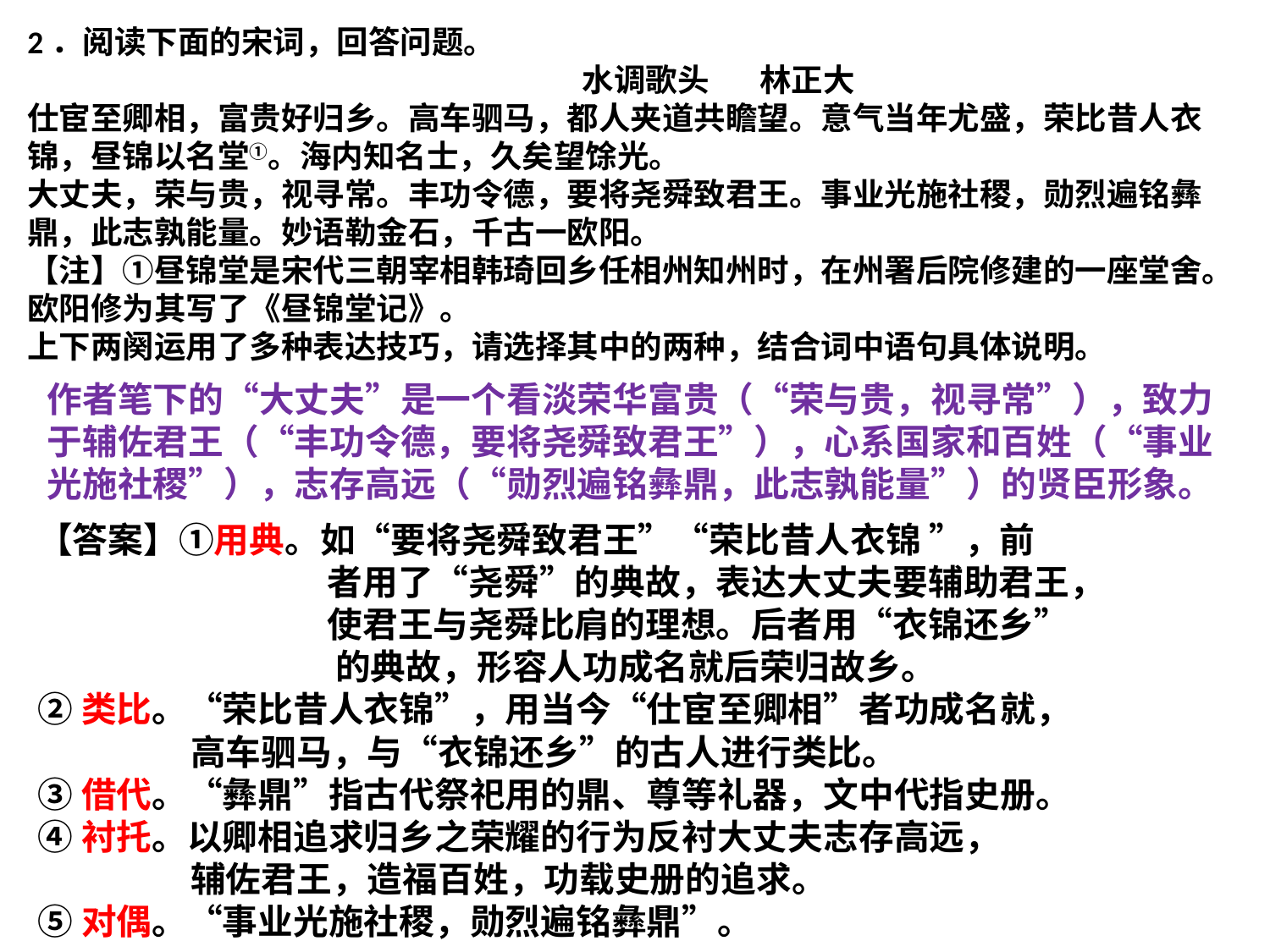

2．阅读下面的宋词，回答问题。
                                                                            水调歌头       林正大
仕宦至卿相，富贵好归乡。高车驷马，都人夹道共瞻望。意气当年尤盛，荣比昔人衣锦，昼锦以名堂①。海内知名士，久矣望馀光。
大丈夫，荣与贵，视寻常。丰功令德，要将尧舜致君王。事业光施社稷，勋烈遍铭彝鼎，此志孰能量。妙语勒金石，千古一欧阳。
【注】①昼锦堂是宋代三朝宰相韩琦回乡任相州知州时，在州署后院修建的一座堂舍。欧阳修为其写了《昼锦堂记》。
上下两阕运用了多种表达技巧，请选择其中的两种，结合词中语句具体说明。
作者笔下的“大丈夫”是一个看淡荣华富贵（“荣与贵，视寻常”），致力于辅佐君王（“丰功令德，要将尧舜致君王”），心系国家和百姓（“事业光施社稷”），志存高远（“勋烈遍铭彝鼎，此志孰能量”）的贤臣形象。
【答案】①用典。如“要将尧舜致君王”“荣比昔人衣锦 ”，前
                                   者用了“尧舜”的典故，表达大丈夫要辅助君王，
                                   使君王与尧舜比肩的理想。后者用“衣锦还乡”
                                    的典故，形容人功成名就后荣归故乡。
②类比。“荣比昔人衣锦”，用当今“仕宦至卿相”者功成名就，
                  高车驷马，与“衣锦还乡”的古人进行类比。
③借代。“彝鼎”指古代祭祀用的鼎、尊等礼器，文中代指史册。
④衬托。以卿相追求归乡之荣耀的行为反衬大丈夫志存高远，
                  辅佐君王，造福百姓，功载史册的追求。
⑤对偶。“事业光施社稷，勋烈遍铭彝鼎”。